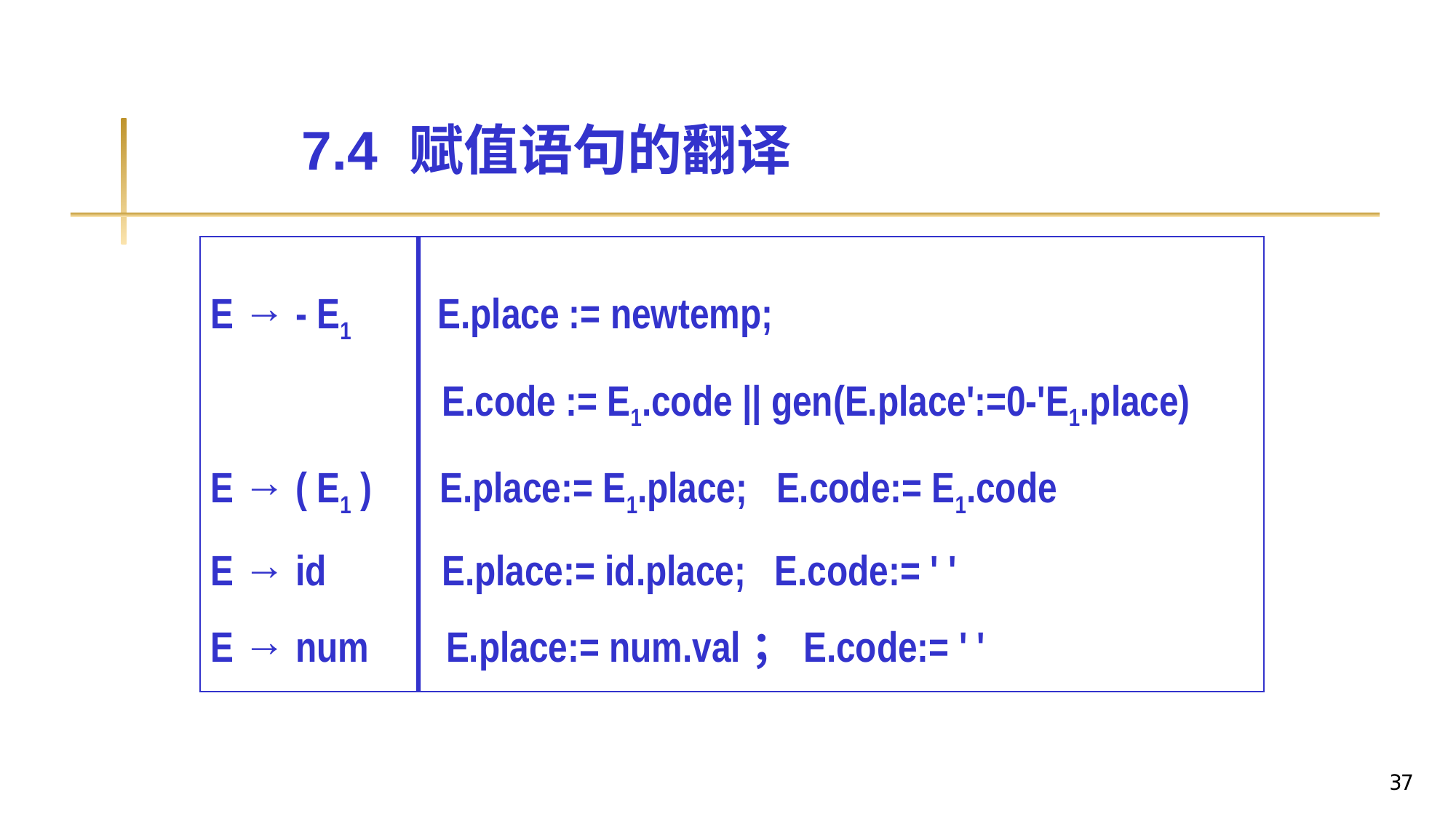

# 7.4 赋值语句的翻译
E → - E1         E.place := newtemp;
                        E.code := E1.code || gen(E.place':=0-'E1.place)
E → ( E1 )       E.place:= E1.place;   E.code:= E1.code
E → id            E.place:= id.place;   E.code:= ' '
E → num        E.place:= num.val；E.code:= ' '

37